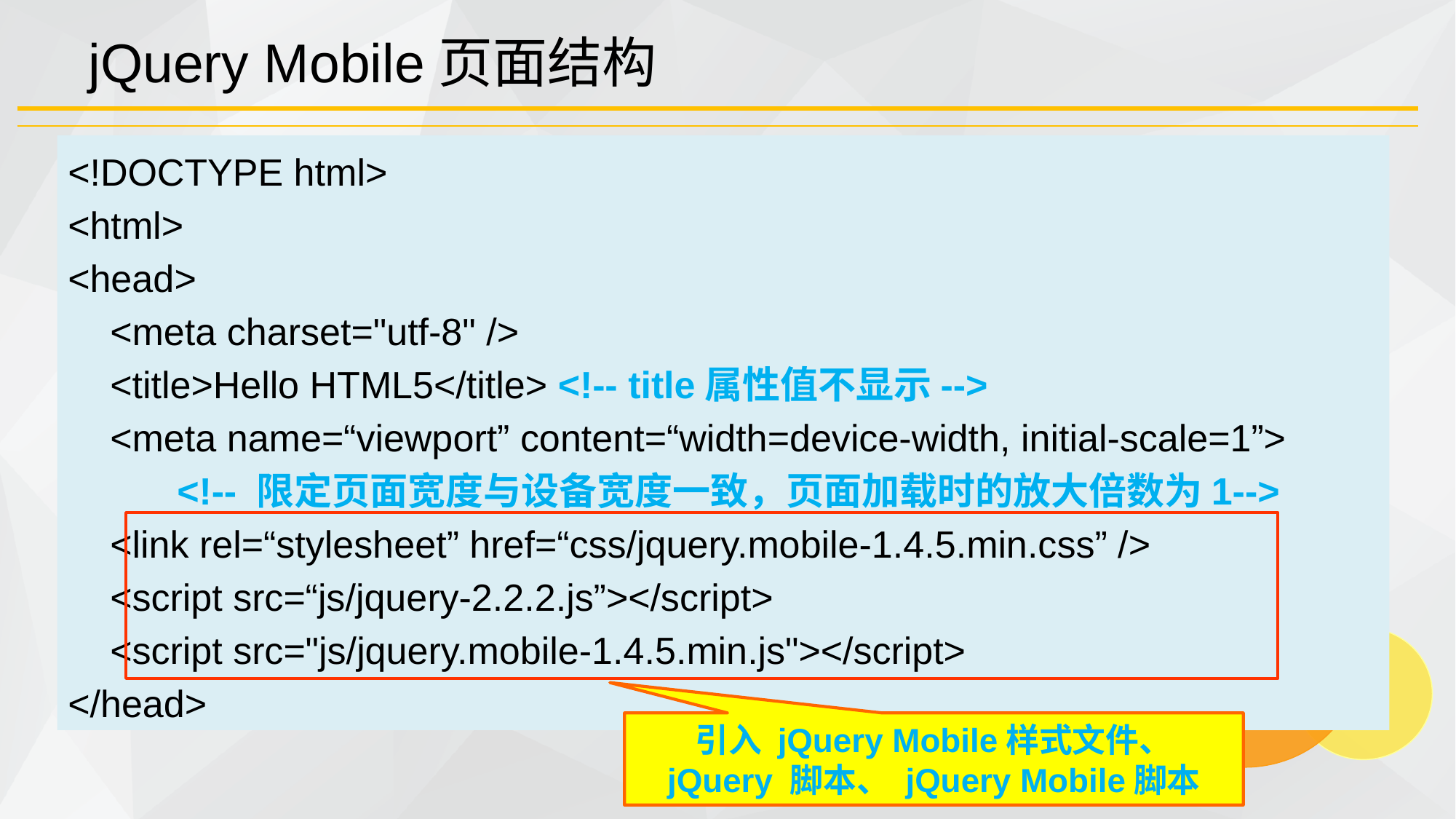

# jQuery Mobile页面结构
<!DOCTYPE html>
<html>
<head>
    <meta charset="utf-8" />
    <title>Hello HTML5</title> <!-- title属性值不显示-->
    <meta name=“viewport” content=“width=device-width, initial-scale=1”>         	<!-- 限定页面宽度与设备宽度一致，页面加载时的放大倍数为1-->
    <link rel=“stylesheet” href=“css/jquery.mobile-1.4.5.min.css” />
    <script src=“js/jquery-2.2.2.js”></script>
    <script src="js/jquery.mobile-1.4.5.min.js"></script>
</head>

引入 jQuery Mobile样式文件、 jQuery 脚本、 jQuery Mobile脚本